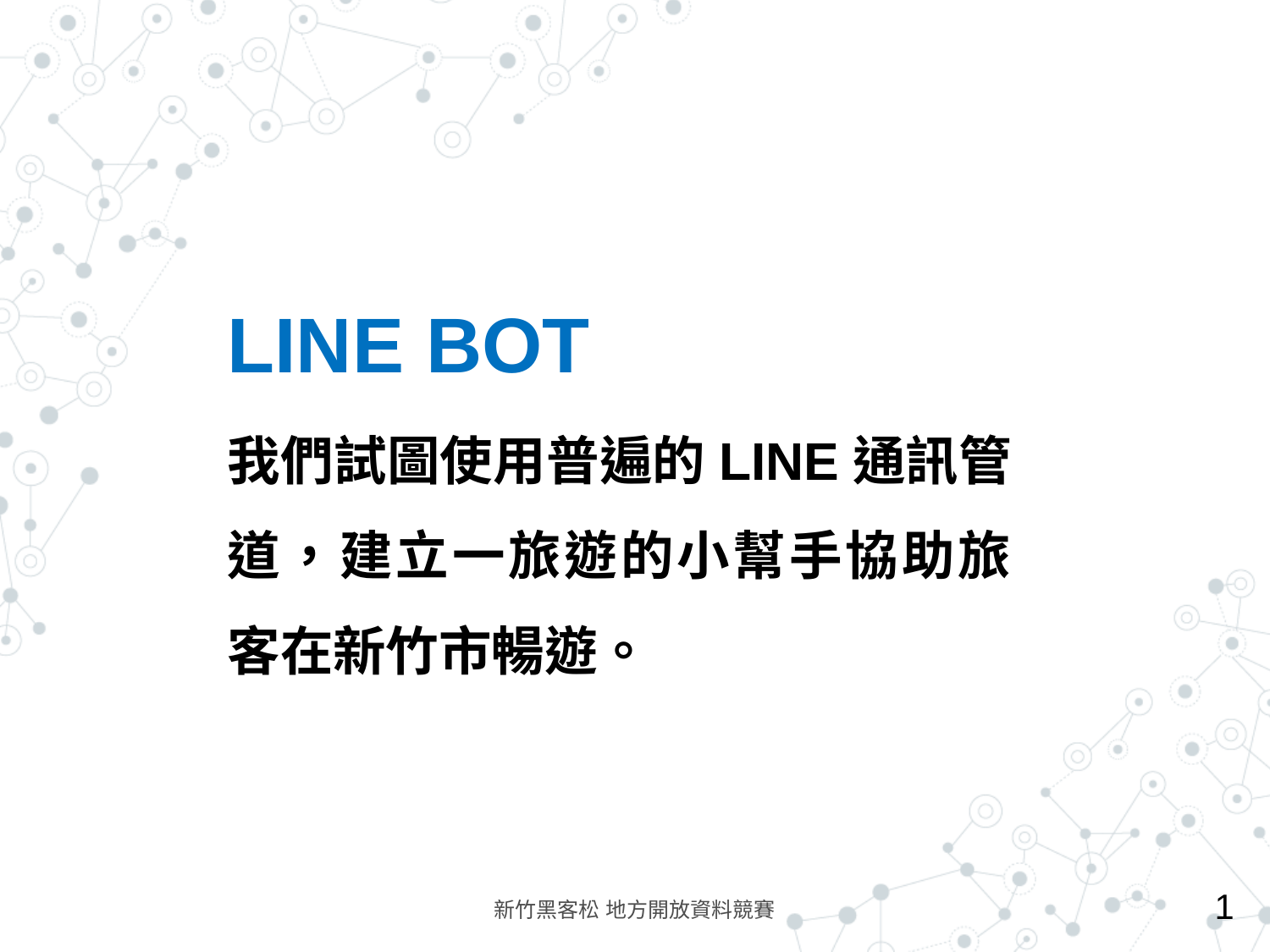

# LINE BOT
我們試圖使用普遍的LINE通訊管道，建立一旅遊的小幫手協助旅客在新竹市暢遊。
1
新竹黑客松 地方開放資料競賽